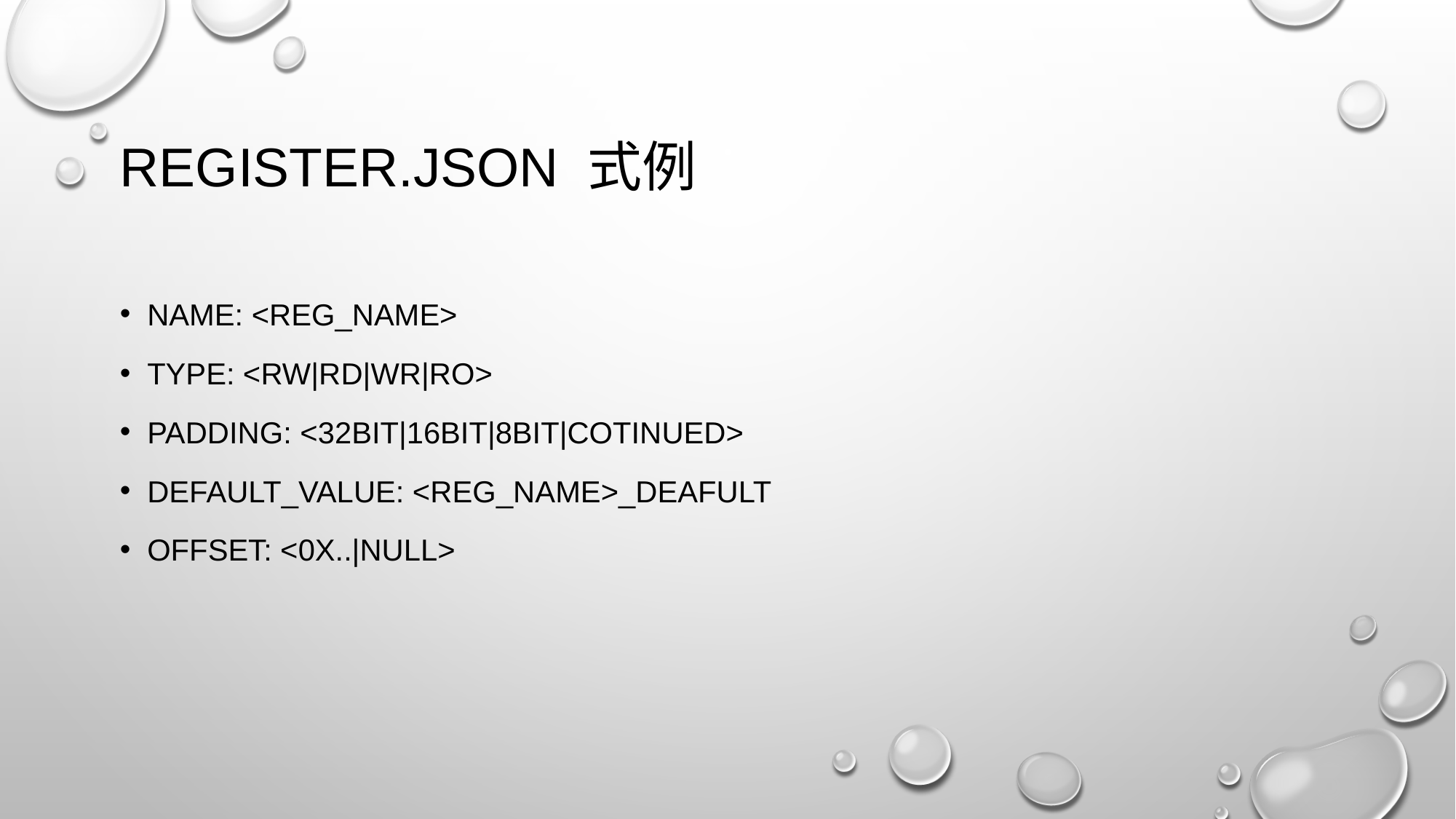

# Register.json 式例
Name: <reg_name>
Type: <rw|rd|wr|ro>
Padding: <32bit|16bit|8bit|cotinued>
Default_value: <reg_name>_deafult
Offset: <0x..|null>